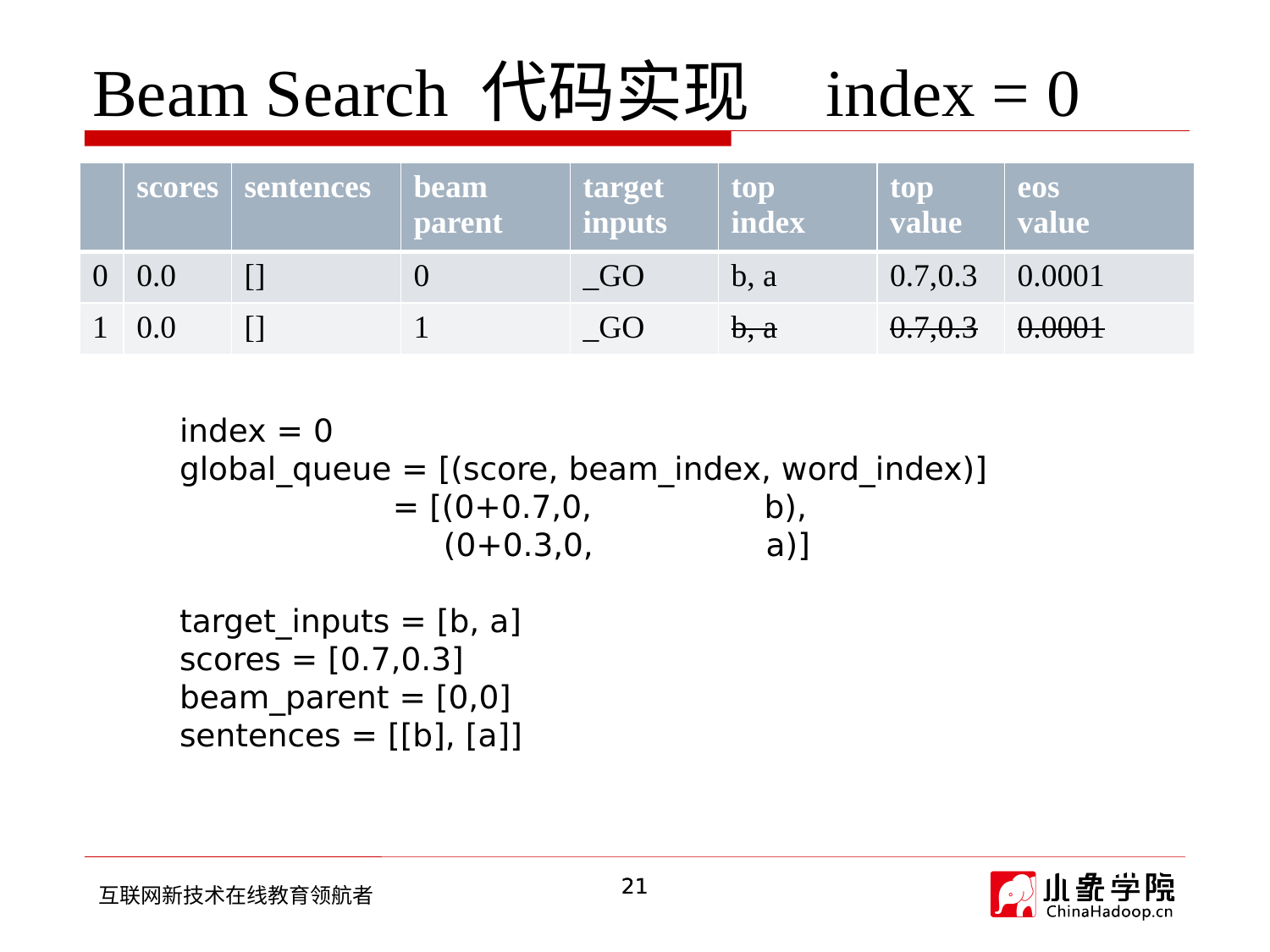

# Beam Search 代码实现    index = 0
|  | scores | sentences | beam parent | target inputs | top index | top value | eos value |
| --- | --- | --- | --- | --- | --- | --- | --- |
| 0 | 0.0 | [] | 0 | \_GO | b, a | 0.7,0.3 | 0.0001 |
| 1 | 0.0 | [] | 1 | \_GO | b, a | 0.7,0.3 | 0.0001 |
index = 0
global_queue = [(score, beam_index, word_index)]
                     = [(0+0.7,0,                 b),
                          (0+0.3,0,                 a)]

target_inputs = [b, a]
scores = [0.7,0.3]
beam_parent = [0,0]
sentences = [[b], [a]]

21
21